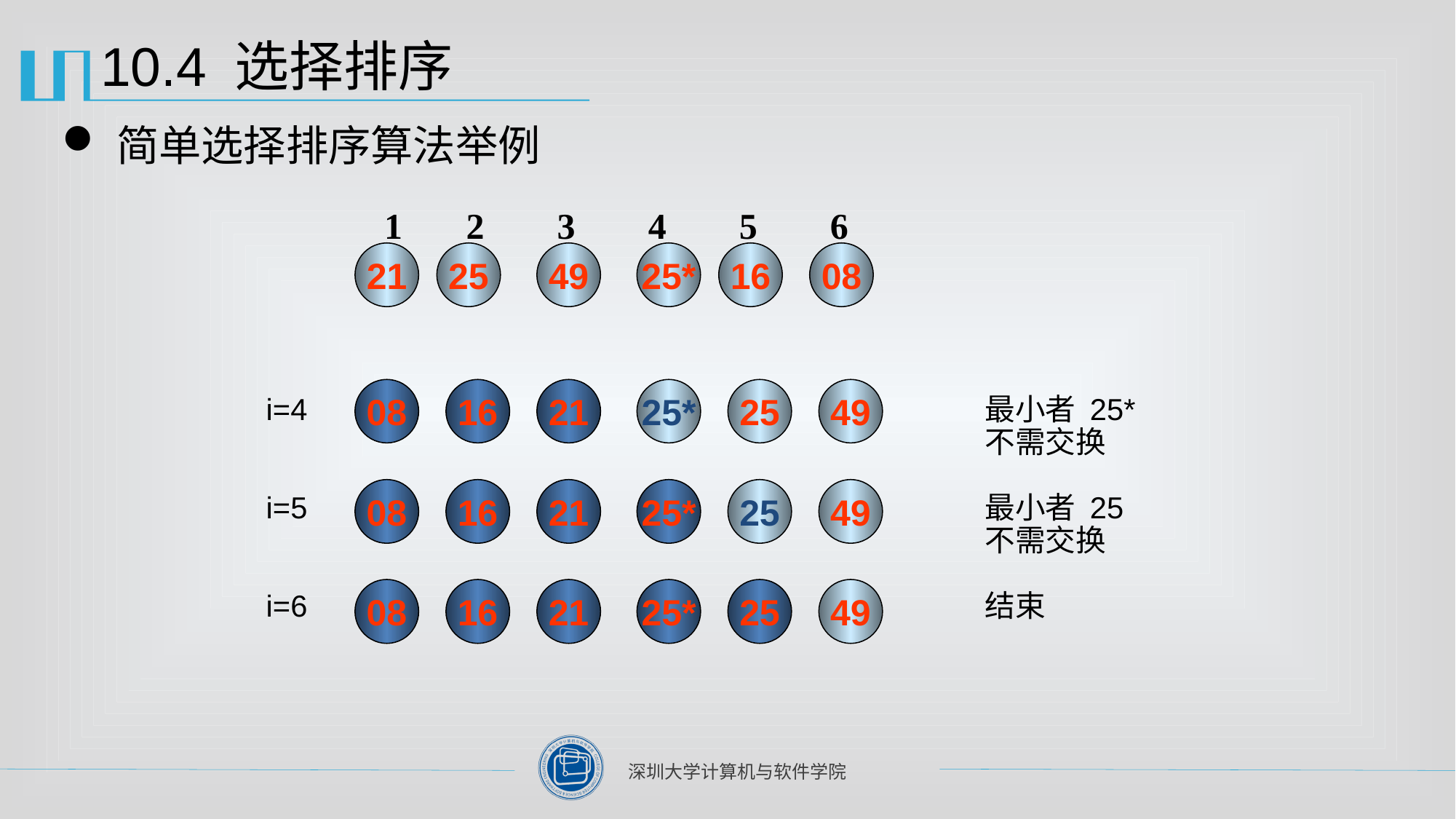

# 10.4 选择排序
简单选择排序算法举例

1       2        3        4        5        6
21
25
49
25*
16
08
08
16
21
25*
25
49
i=4

i=5

i=6
最小者 25*
不需交换

最小者 25
不需交换

结束
08
16
21
25*
25
49
08
16
21
25*
25
49
52